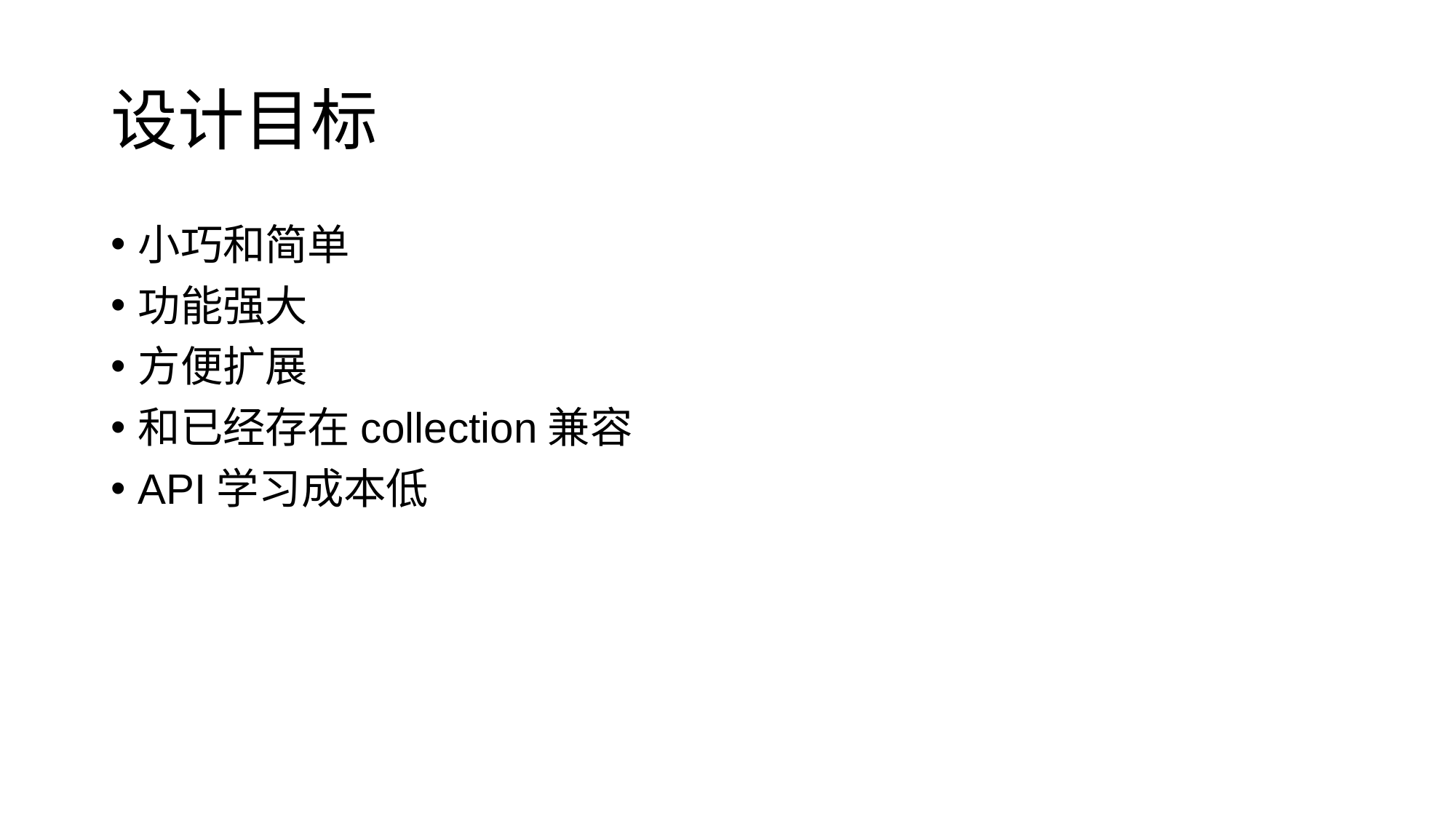

# 设计目标
小巧和简单
功能强大
方便扩展
和已经存在collection兼容
API学习成本低